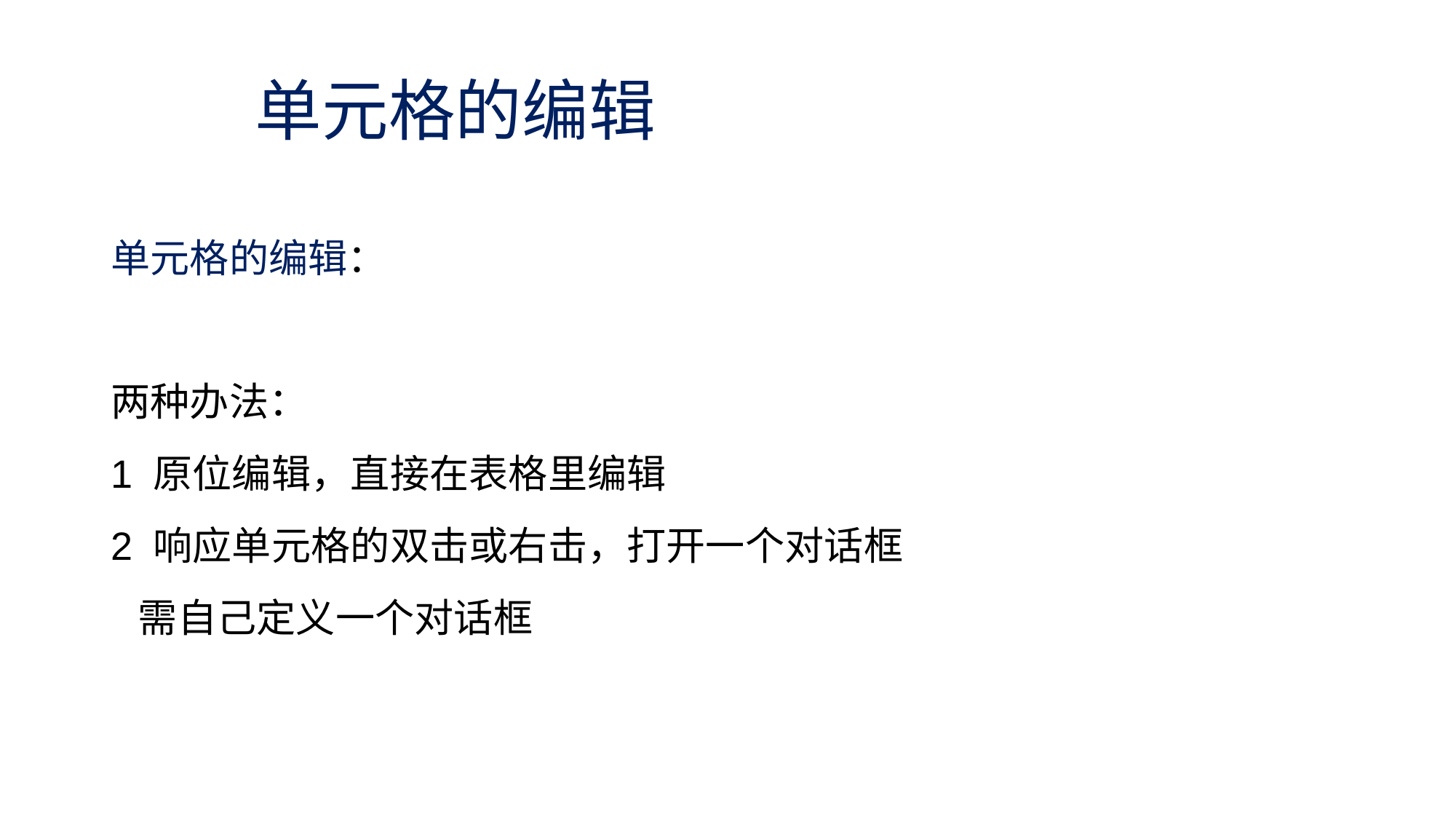

# 单元格的编辑
单元格的编辑：

两种办法：
1 原位编辑，直接在表格里编辑
2 响应单元格的双击或右击，打开一个对话框
  需自己定义一个对话框